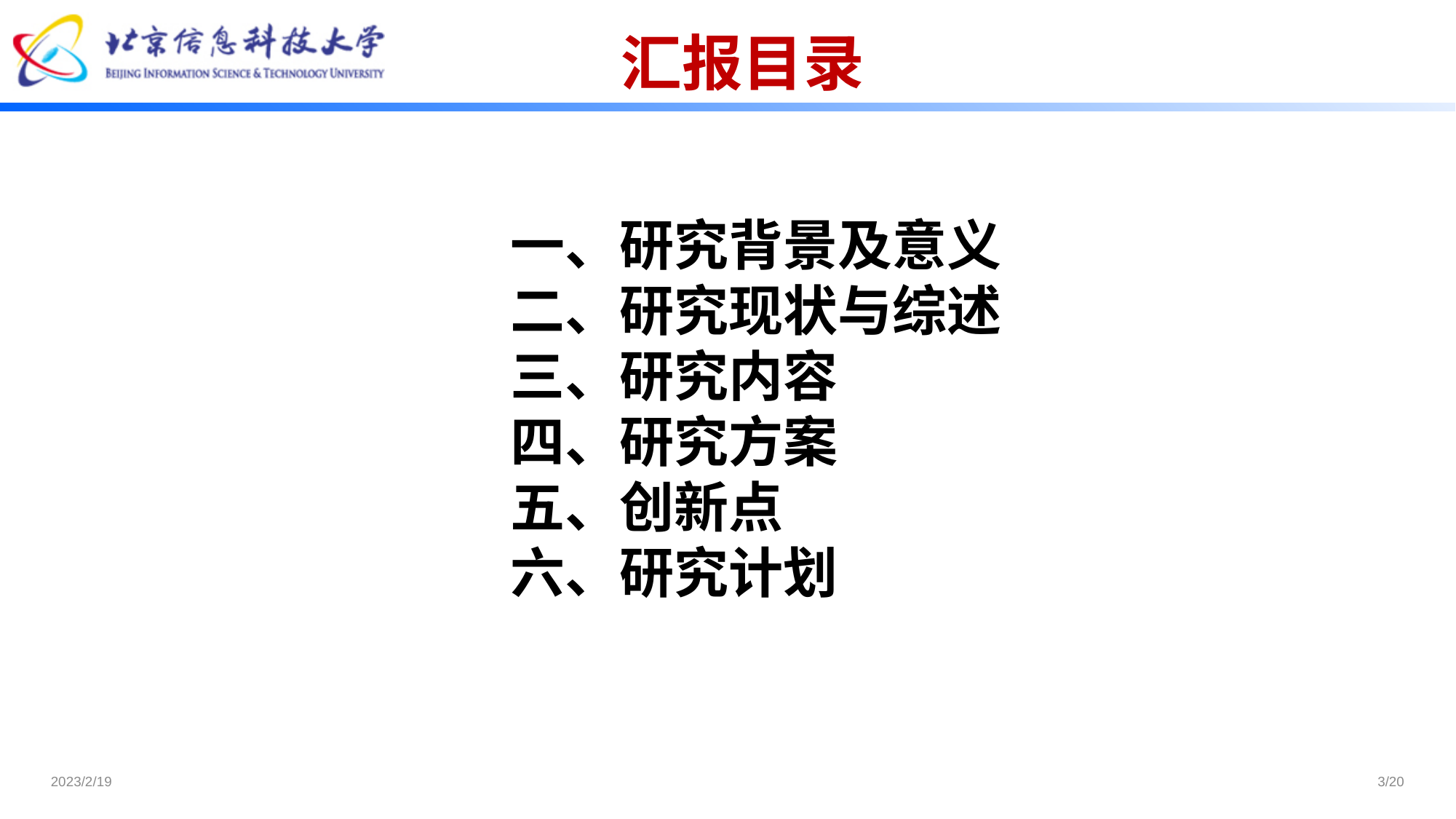

汇报目录
一、研究背景及意义
二、研究现状与综述
三、研究内容
四、研究方案
五、创新点
六、研究计划
2023/2/19
3/20